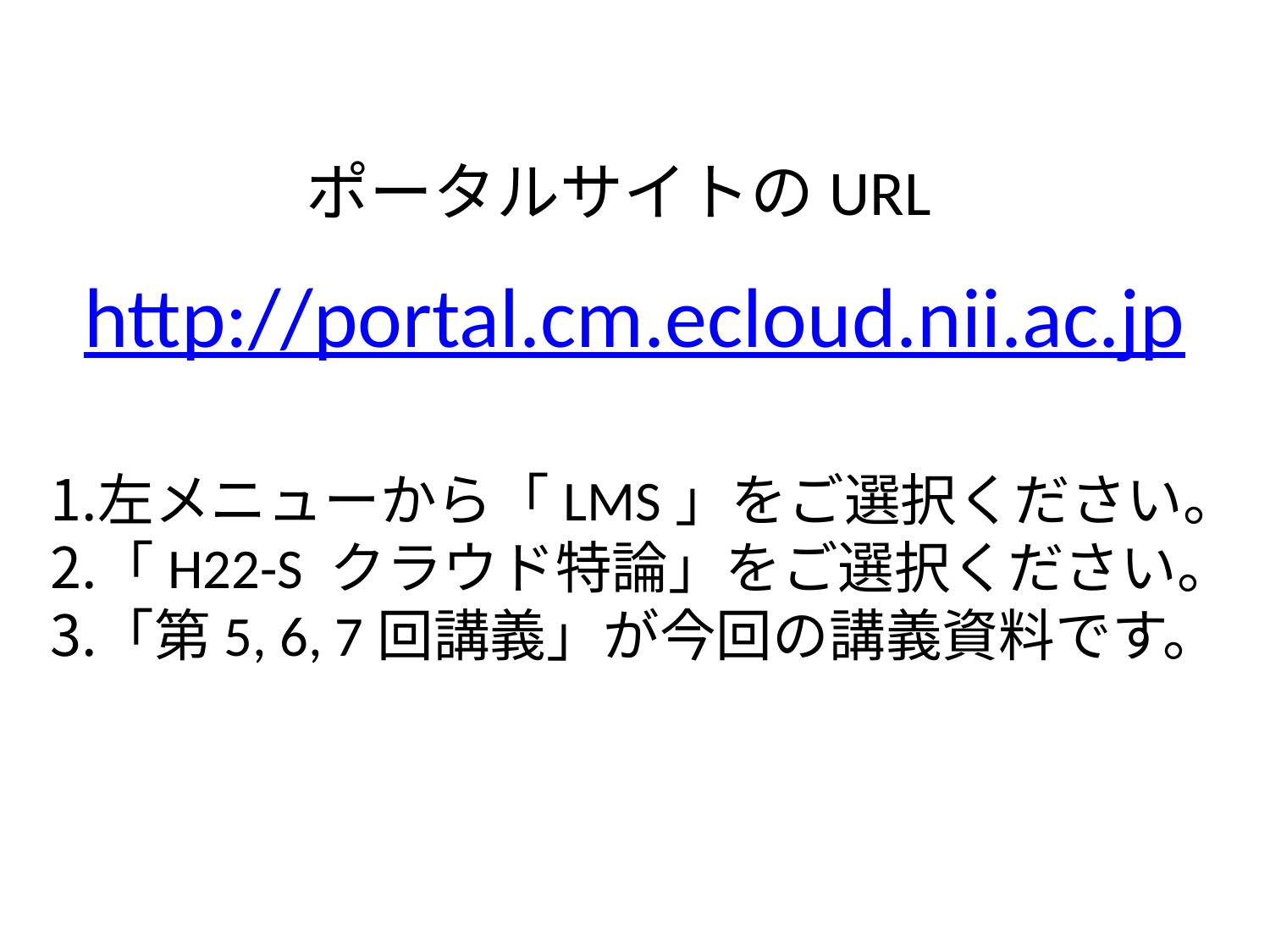

ポータルサイトのURL
http://portal.cm.ecloud.nii.ac.jp
左メニューから「LMS」をご選択ください。
「H22-S クラウド特論」をご選択ください。
「第5, 6, 7回講義」が今回の講義資料です。